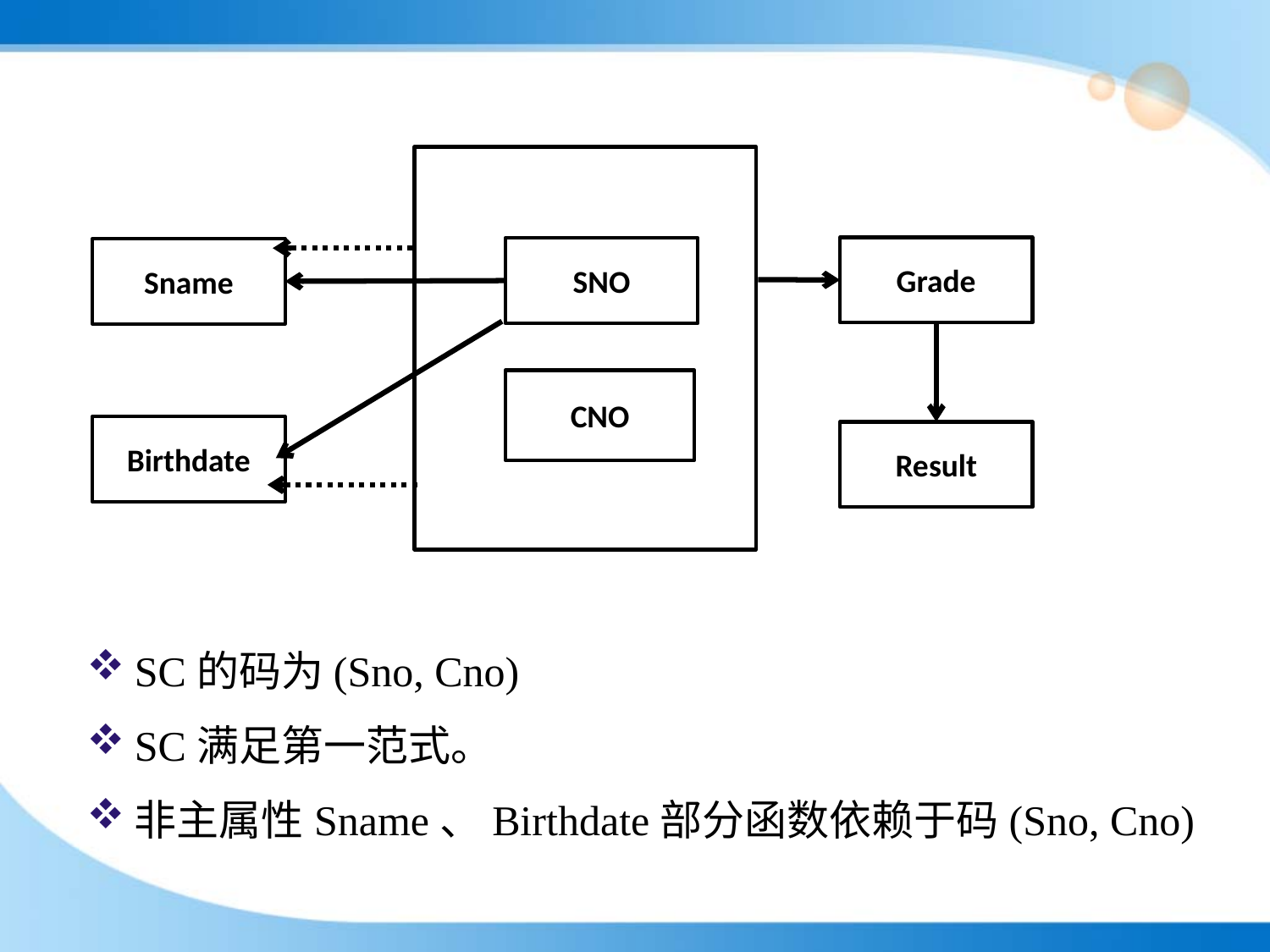

Grade
SNO
Sname

SC的码为(Sno, Cno)
SC满足第一范式。
非主属性Sname、Birthdate部分函数依赖于码(Sno, Cno)
CNO
Birthdate
Result